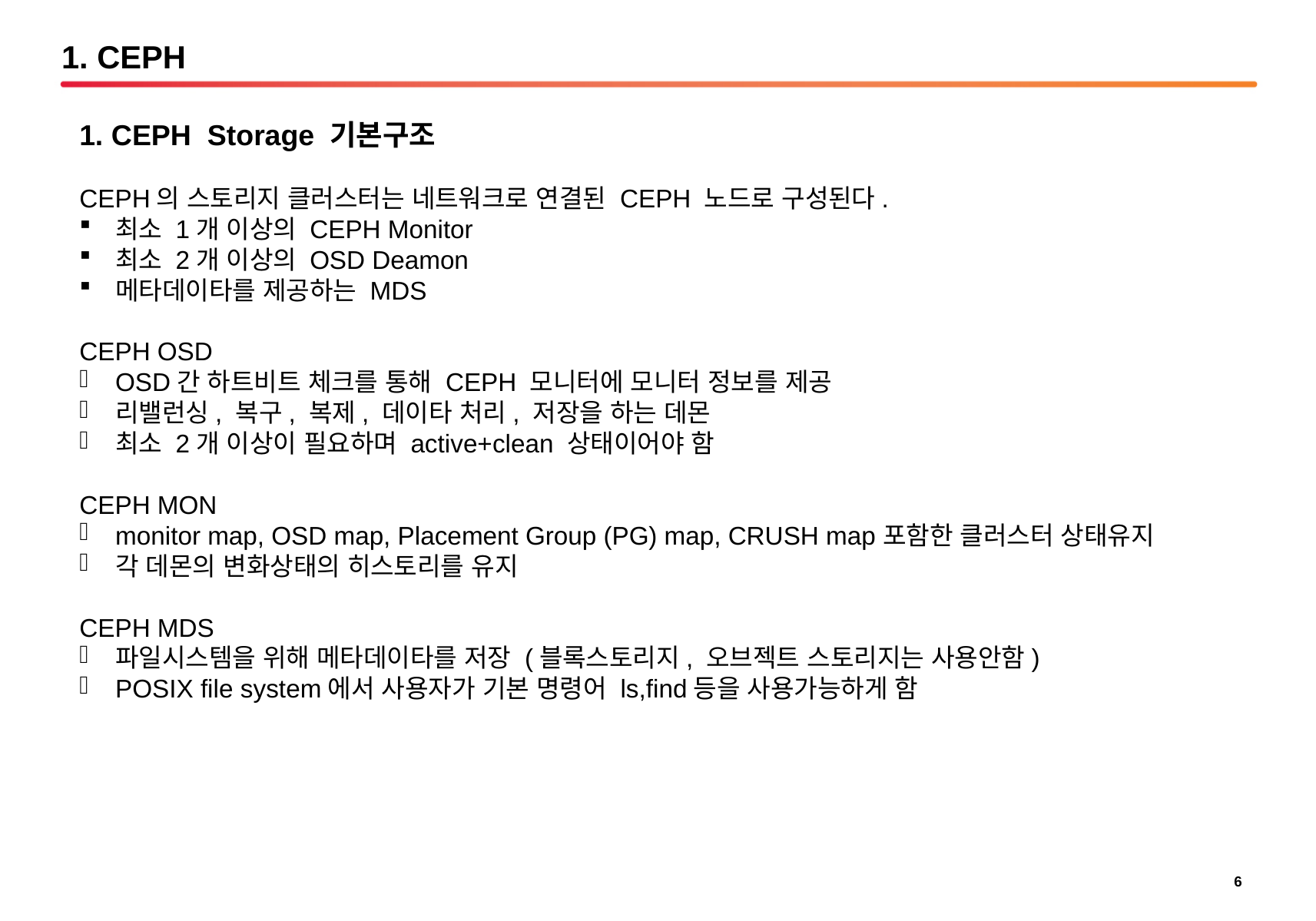

# 1. CEPH
1. CEPH  Storage 기본구조
CEPH의 스토리지 클러스터는 네트워크로 연결된 CEPH 노드로 구성된다.
최소 1개 이상의 CEPH Monitor
최소 2개 이상의 OSD Deamon
메타데이타를 제공하는 MDS

CEPH OSD
OSD간 하트비트 체크를 통해 CEPH 모니터에 모니터 정보를 제공
리밸런싱, 복구, 복제, 데이타 처리, 저장을 하는 데몬
최소 2개 이상이 필요하며 active+clean 상태이어야 함

CEPH MON
monitor map, OSD map, Placement Group (PG) map, CRUSH map포함한 클러스터 상태유지
각 데몬의 변화상태의 히스토리를 유지

CEPH MDS
파일시스템을 위해 메타데이타를 저장 (블록스토리지, 오브젝트 스토리지는 사용안함)
POSIX file system에서 사용자가 기본 명령어 ls,find등을 사용가능하게 함